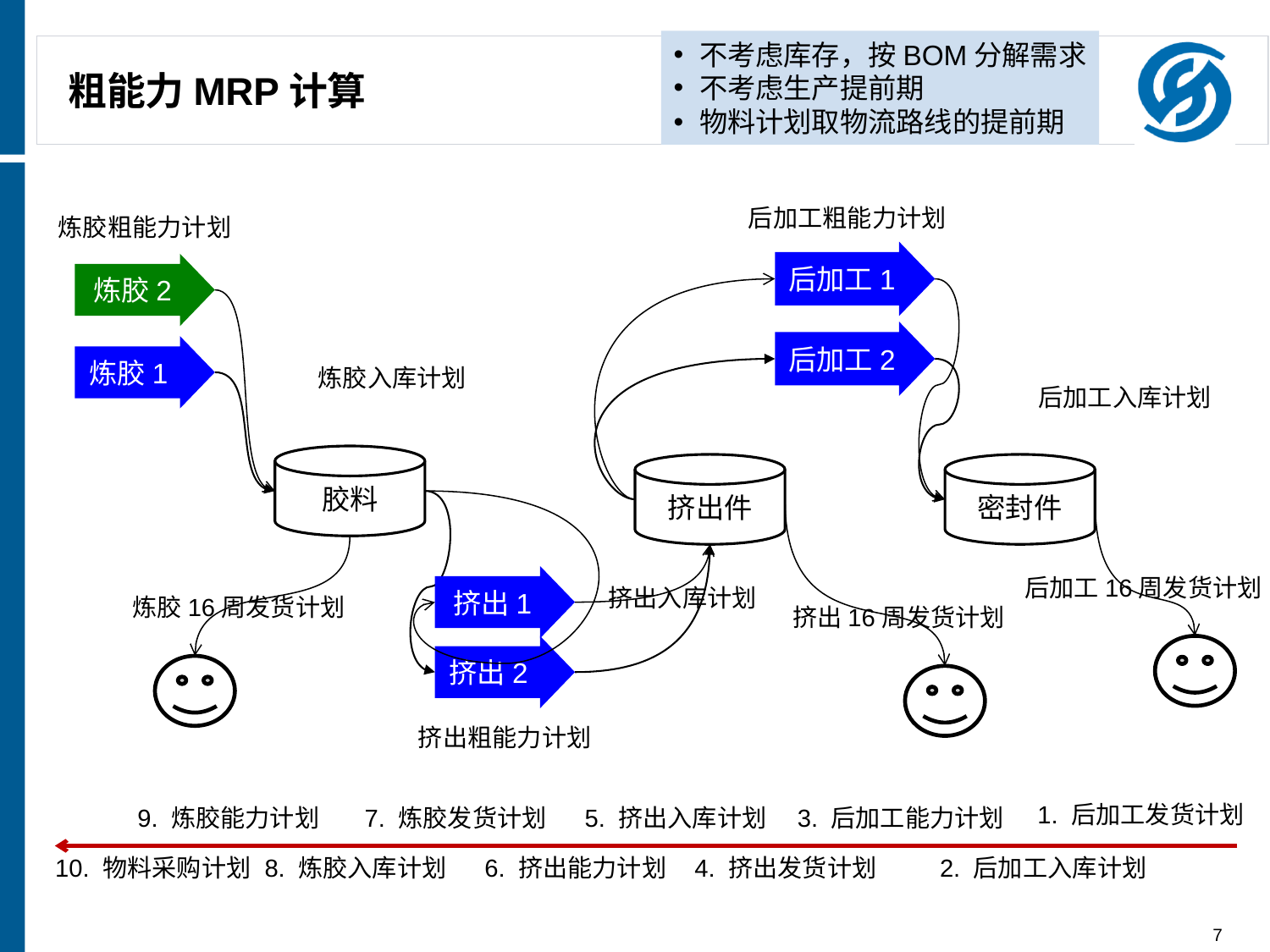

不考虑库存，按BOM分解需求
不考虑生产提前期
物料计划取物流路线的提前期
# 粗能力MRP计算
后加工粗能力计划
炼胶粗能力计划
后加工1
炼胶2
后加工2
炼胶1
炼胶入库计划
后加工入库计划
胶料
挤出件
密封件
挤出1
后加工16周发货计划
挤出入库计划
炼胶16周发货计划
挤出16周发货计划
挤出2

挤出粗能力计划
1. 后加工发货计划
9. 炼胶能力计划
7. 炼胶发货计划
5. 挤出入库计划
3. 后加工能力计划
10. 物料采购计划
8. 炼胶入库计划
6. 挤出能力计划
4. 挤出发货计划
2. 后加工入库计划
7